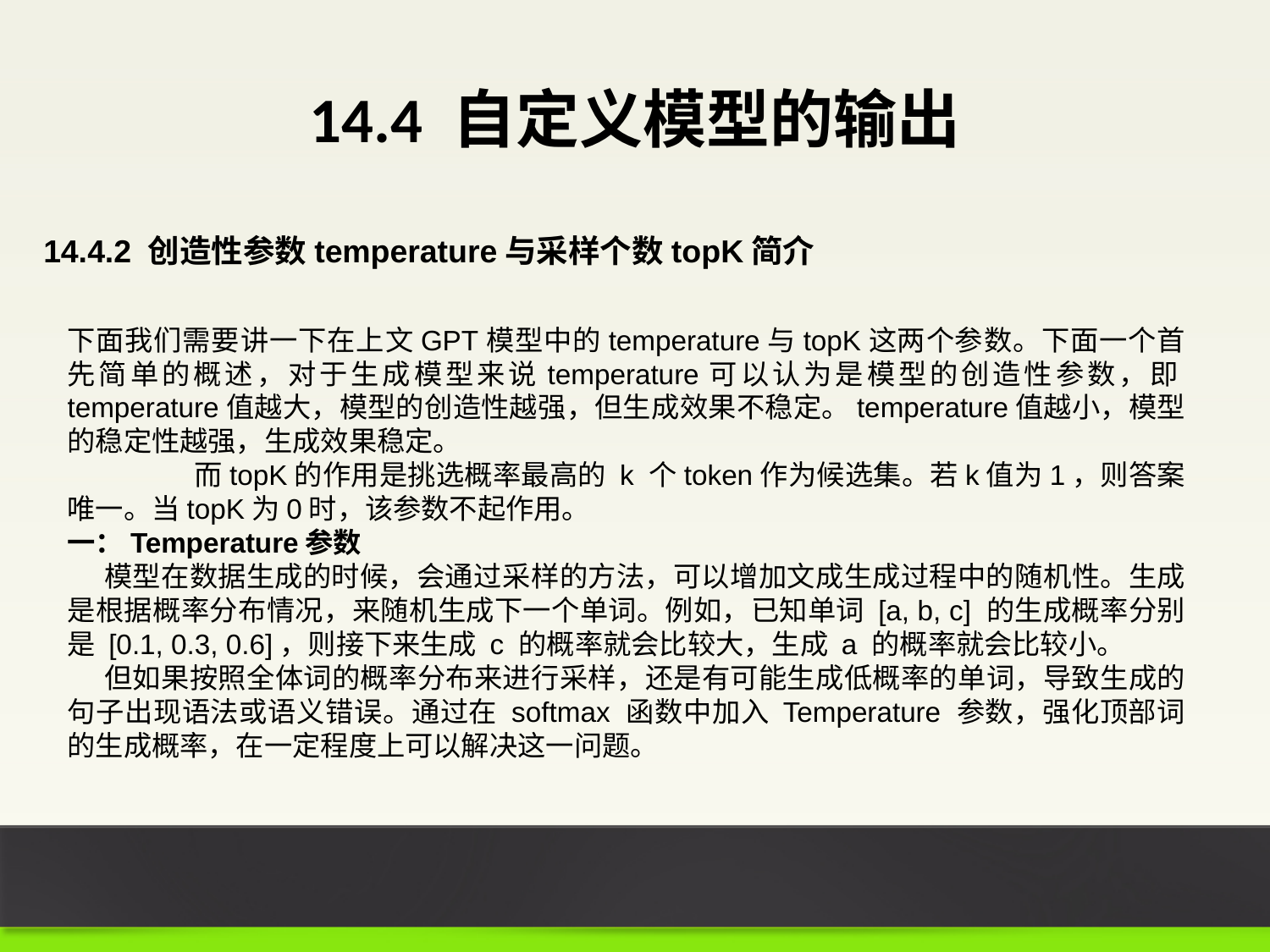

# 14.4 自定义模型的输出
14.4.2 创造性参数temperature与采样个数topK简介
下面我们需要讲一下在上文GPT模型中的temperature与topK这两个参数。下面一个首先简单的概述，对于生成模型来说temperature可以认为是模型的创造性参数，即temperature值越大，模型的创造性越强，但生成效果不稳定。temperature值越小，模型的稳定性越强，生成效果稳定。
	而topK的作用是挑选概率最高的 k 个token作为候选集。若k值为1，则答案唯一。当topK为0时，该参数不起作用。
一：Temperature参数
模型在数据生成的时候，会通过采样的方法，可以增加文成生成过程中的随机性。生成是根据概率分布情况，来随机生成下一个单词。例如，已知单词 [a, b, c] 的生成概率分别是 [0.1, 0.3, 0.6]，则接下来生成 c 的概率就会比较大，生成 a 的概率就会比较小。
但如果按照全体词的概率分布来进行采样，还是有可能生成低概率的单词，导致生成的句子出现语法或语义错误。通过在 softmax 函数中加入 Temperature 参数，强化顶部词的生成概率，在一定程度上可以解决这一问题。